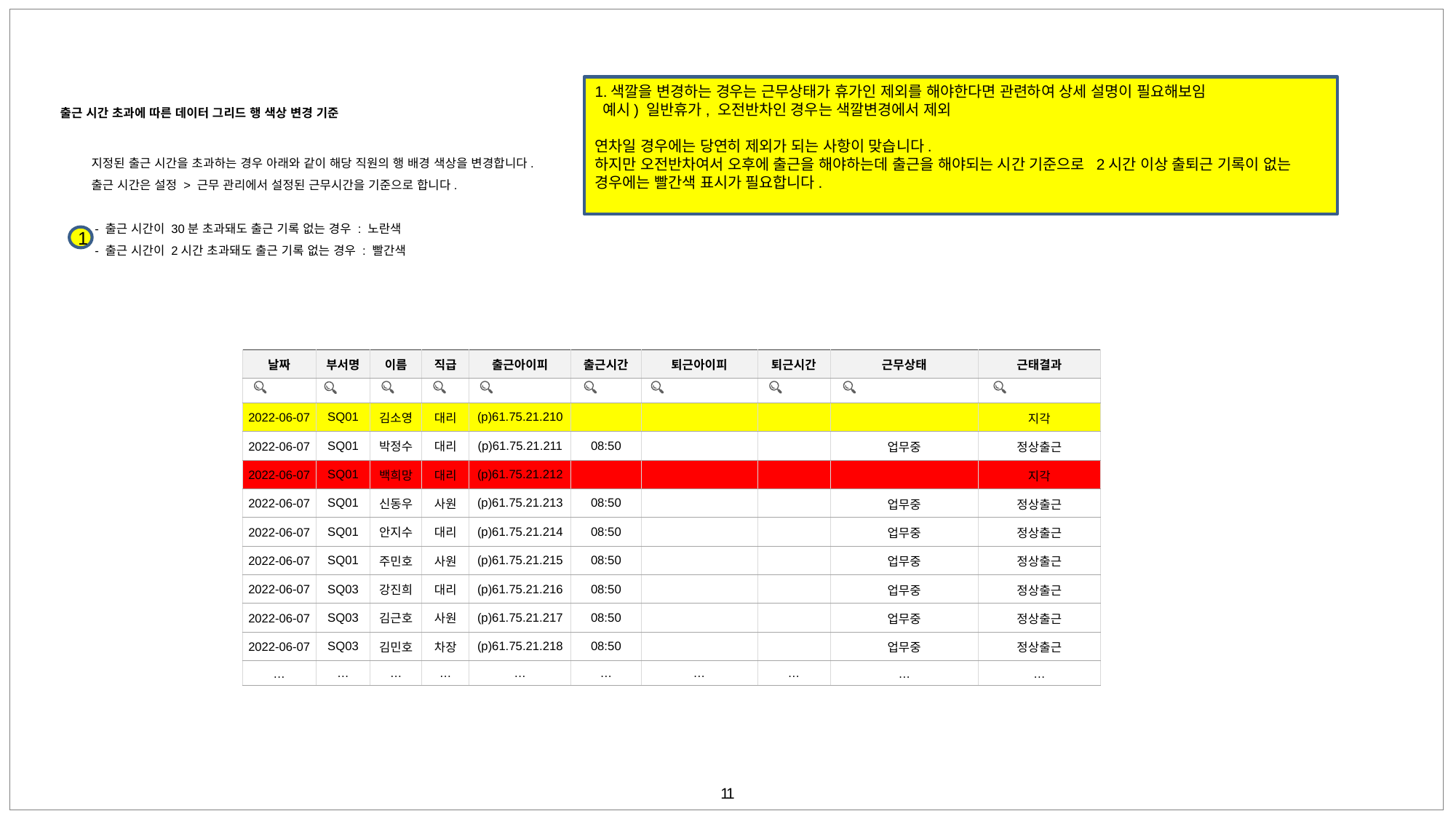

1.색깔을 변경하는 경우는 근무상태가 휴가인 제외를 해야한다면 관련하여 상세 설명이 필요해보임
 예시) 일반휴가, 오전반차인 경우는 색깔변경에서 제외

연차일 경우에는 당연히 제외가 되는 사항이 맞습니다.
하지만 오전반차여서 오후에 출근을 해야하는데 출근을 해야되는 시간 기준으로  2시간 이상 출퇴근 기록이 없는 경우에는 빨간색 표시가 필요합니다.
출근 시간 초과에 따른 데이터 그리드 행 색상 변경 기준
지정된 출근 시간을 초과하는 경우 아래와 같이 해당 직원의 행 배경 색상을 변경합니다.
출근 시간은 설정 > 근무 관리에서 설정된 근무시간을 기준으로 합니다.

 - 출근 시간이 30분 초과돼도 출근 기록 없는 경우 : 노란색
 - 출근 시간이 2시간 초과돼도 출근 기록 없는 경우 : 빨간색
1
| 날짜 | 부서명 | 이름 | 직급 | 출근아이피 | 출근시간 | 퇴근아이피 | 퇴근시간 | 근무상태 | 근태결과 |
| --- | --- | --- | --- | --- | --- | --- | --- | --- | --- |
|  |  |  |  |  |  |  |  |  |  |
| 2022-06-07 | SQ01 | 김소영 | 대리 | (p)61.75.21.210 |  |  |  |  | 지각 |
| 2022-06-07 | SQ01 | 박정수 | 대리 | (p)61.75.21.211 | 08:50 |  |  | 업무중 | 정상출근 |
| 2022-06-07 | SQ01 | 백희망 | 대리 | (p)61.75.21.212 |  |  |  |  | 지각 |
| 2022-06-07 | SQ01 | 신동우 | 사원 | (p)61.75.21.213 | 08:50 |  |  | 업무중 | 정상출근 |
| 2022-06-07 | SQ01 | 안지수 | 대리 | (p)61.75.21.214 | 08:50 |  |  | 업무중 | 정상출근 |
| 2022-06-07 | SQ01 | 주민호 | 사원 | (p)61.75.21.215 | 08:50 |  |  | 업무중 | 정상출근 |
| 2022-06-07 | SQ03 | 강진희 | 대리 | (p)61.75.21.216 | 08:50 |  |  | 업무중 | 정상출근 |
| 2022-06-07 | SQ03 | 김근호 | 사원 | (p)61.75.21.217 | 08:50 |  |  | 업무중 | 정상출근 |
| 2022-06-07 | SQ03 | 김민호 | 차장 | (p)61.75.21.218 | 08:50 |  |  | 업무중 | 정상출근 |
| … | … | … | … | … | … | … | … | … | … |